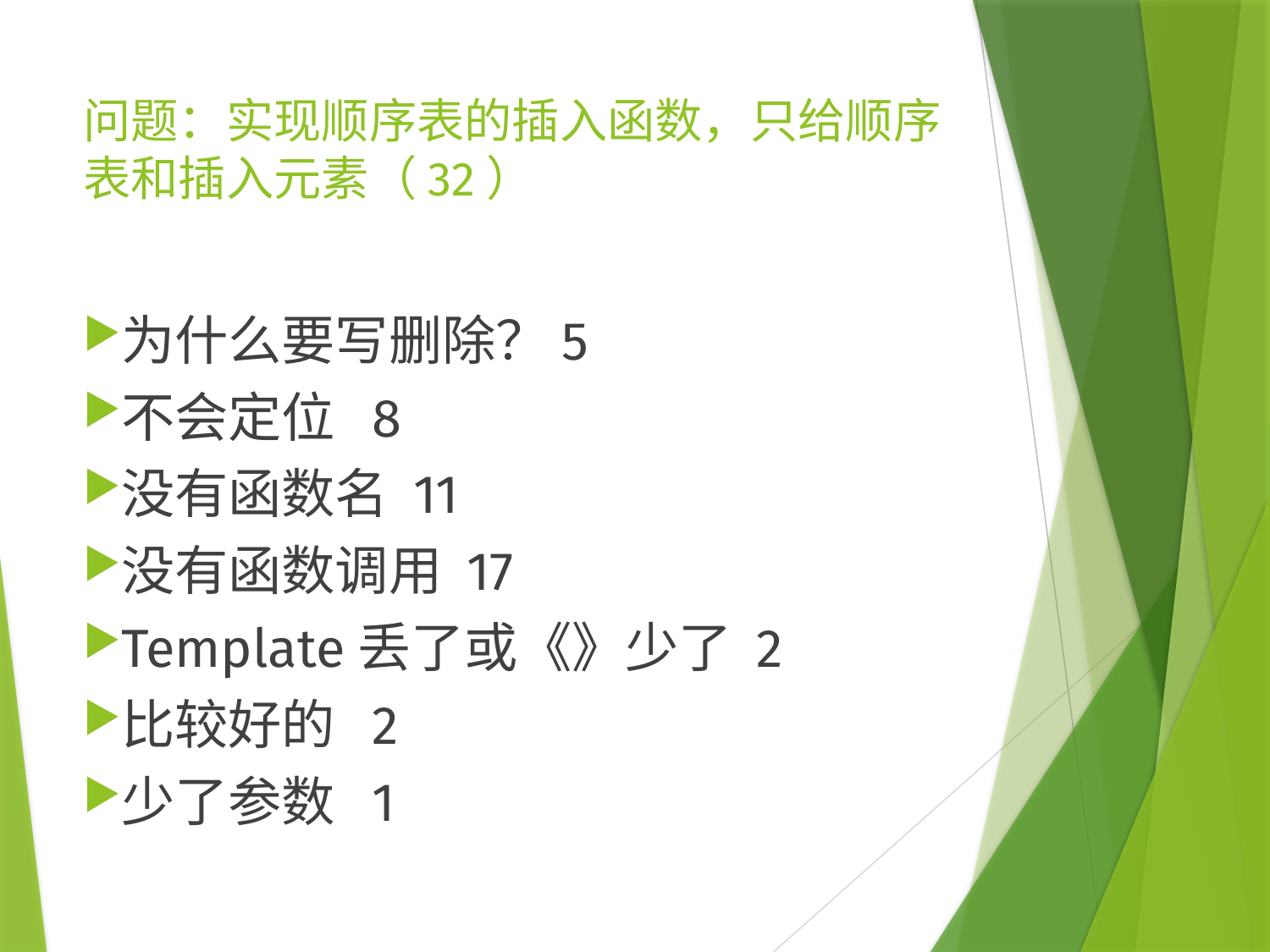

# 问题：实现顺序表的插入函数，只给顺序表和插入元素（32）
为什么要写删除？5
不会定位  8
没有函数名 11
没有函数调用 17
Template丢了或《》少了 2
比较好的  2
少了参数  1